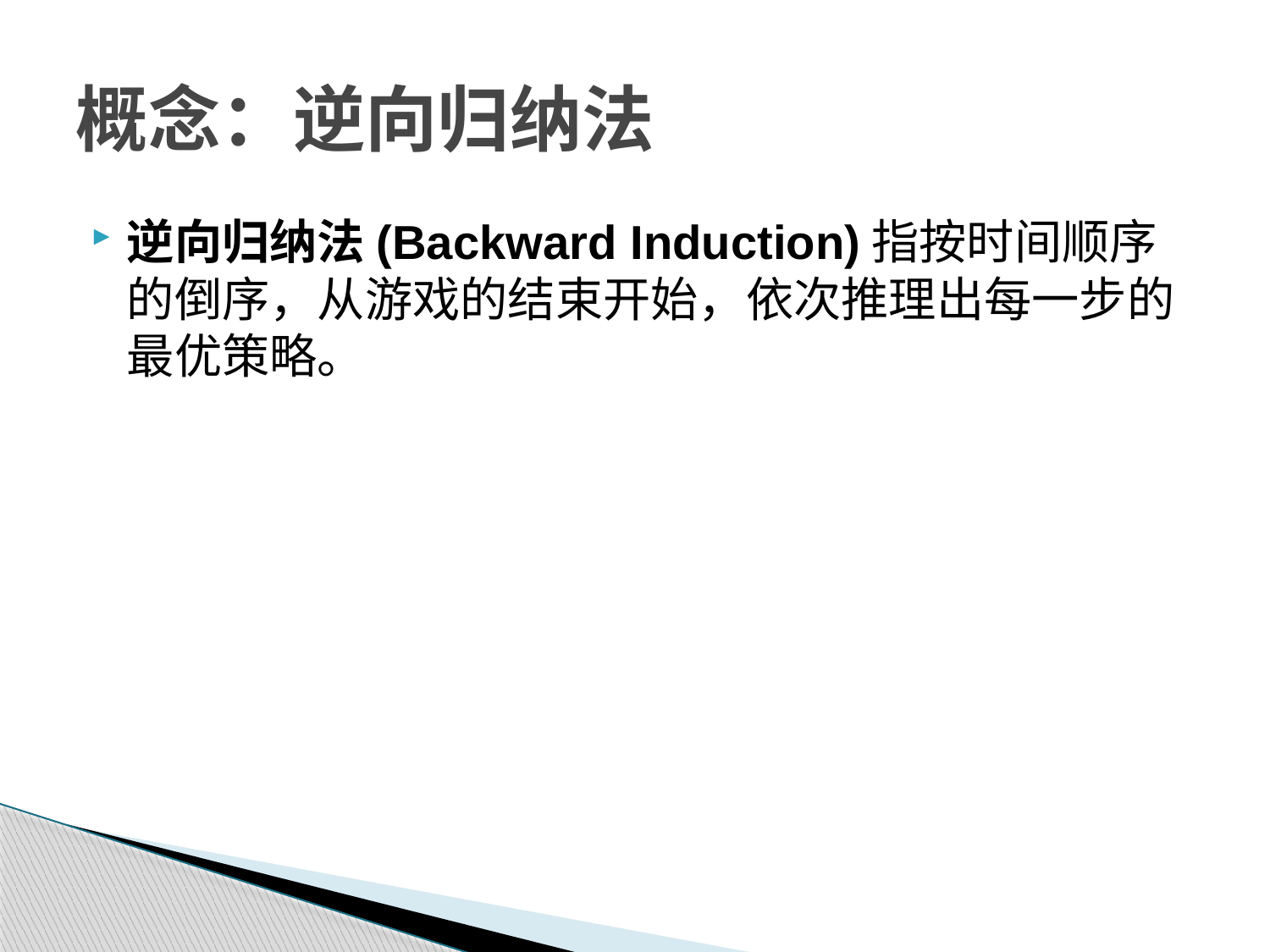

# 概念：逆向归纳法
逆向归纳法(Backward Induction)指按时间顺序的倒序，从游戏的结束开始，依次推理出每一步的最优策略。